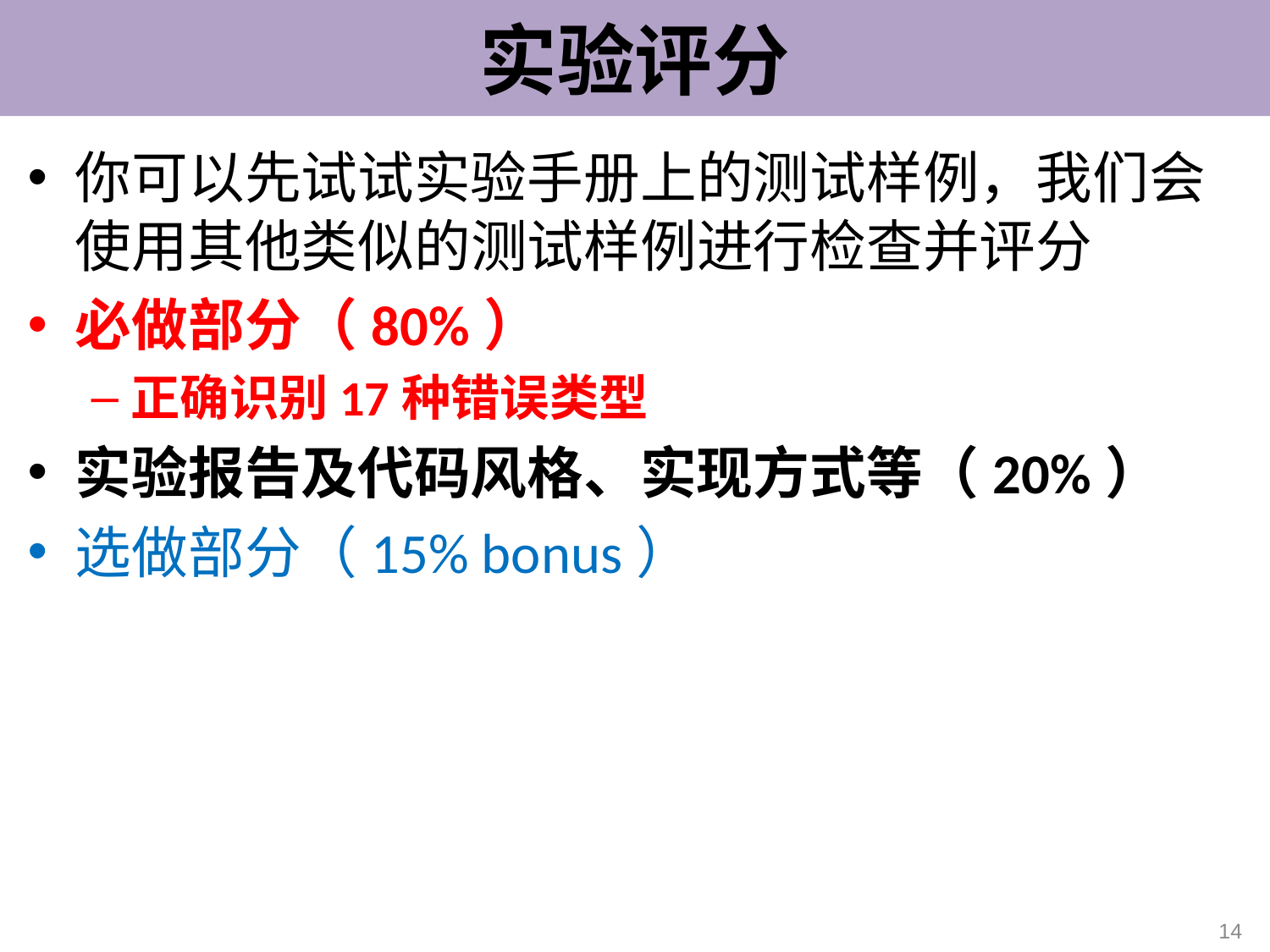

# 实验评分
你可以先试试实验手册上的测试样例，我们会使用其他类似的测试样例进行检查并评分
必做部分（80%）
正确识别17种错误类型
实验报告及代码风格、实现方式等（20%）
选做部分（15% bonus）

14